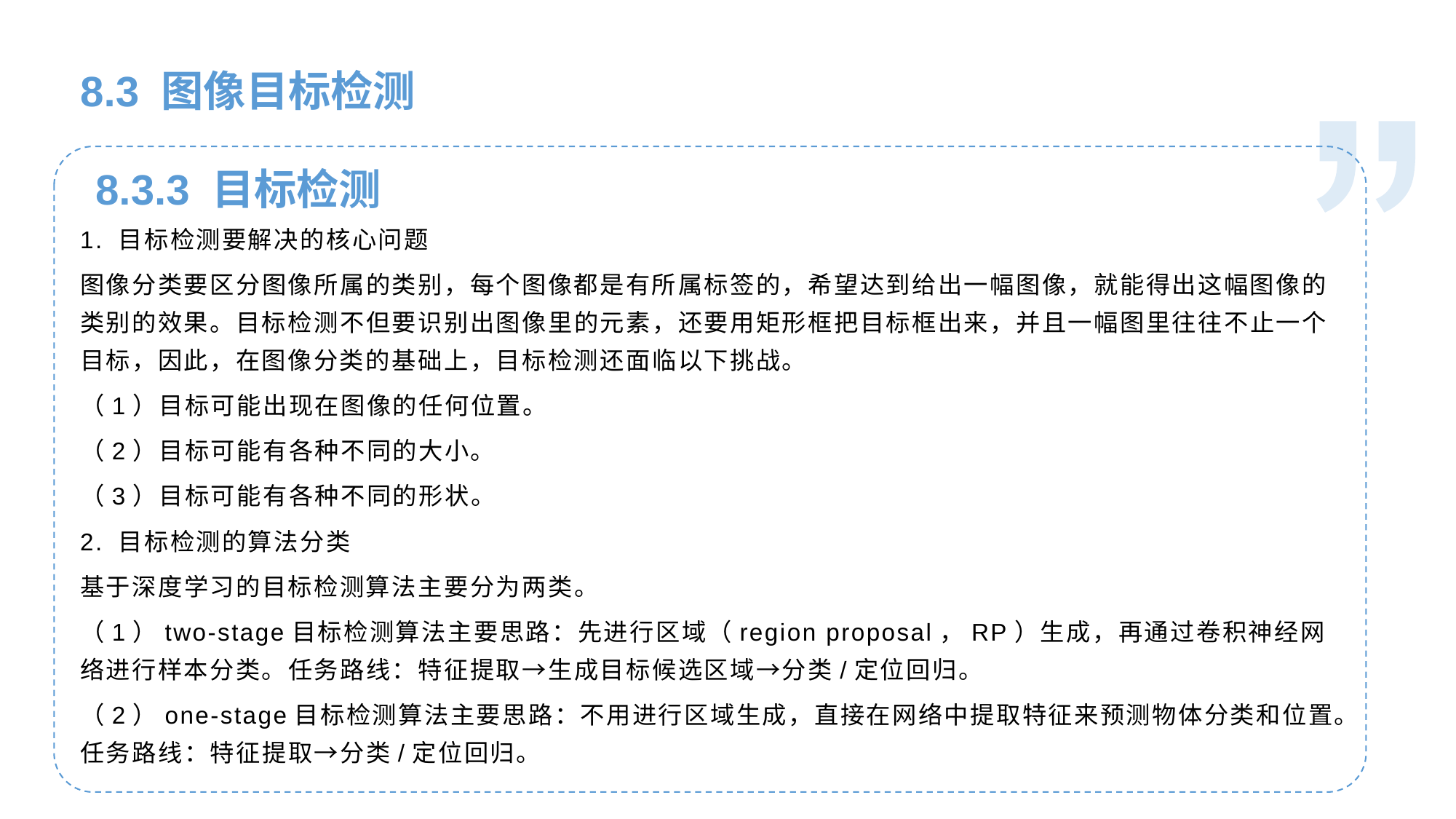

人工智能基础
8.3 图像目标检测

8.3.3 目标检测
1. 目标检测要解决的核心问题
图像分类要区分图像所属的类别，每个图像都是有所属标签的，希望达到给出一幅图像，就能得出这幅图像的类别的效果。目标检测不但要识别出图像里的元素，还要用矩形框把目标框出来，并且一幅图里往往不止一个目标，因此，在图像分类的基础上，目标检测还面临以下挑战。
（1）目标可能出现在图像的任何位置。
（2）目标可能有各种不同的大小。
（3）目标可能有各种不同的形状。
2. 目标检测的算法分类
基于深度学习的目标检测算法主要分为两类。
（1）two-stage目标检测算法主要思路：先进行区域（region proposal，RP）生成，再通过卷积神经网络进行样本分类。任务路线：特征提取→生成目标候选区域→分类/定位回归。
（2）one-stage目标检测算法主要思路：不用进行区域生成，直接在网络中提取特征来预测物体分类和位置。任务路线：特征提取→分类/定位回归。